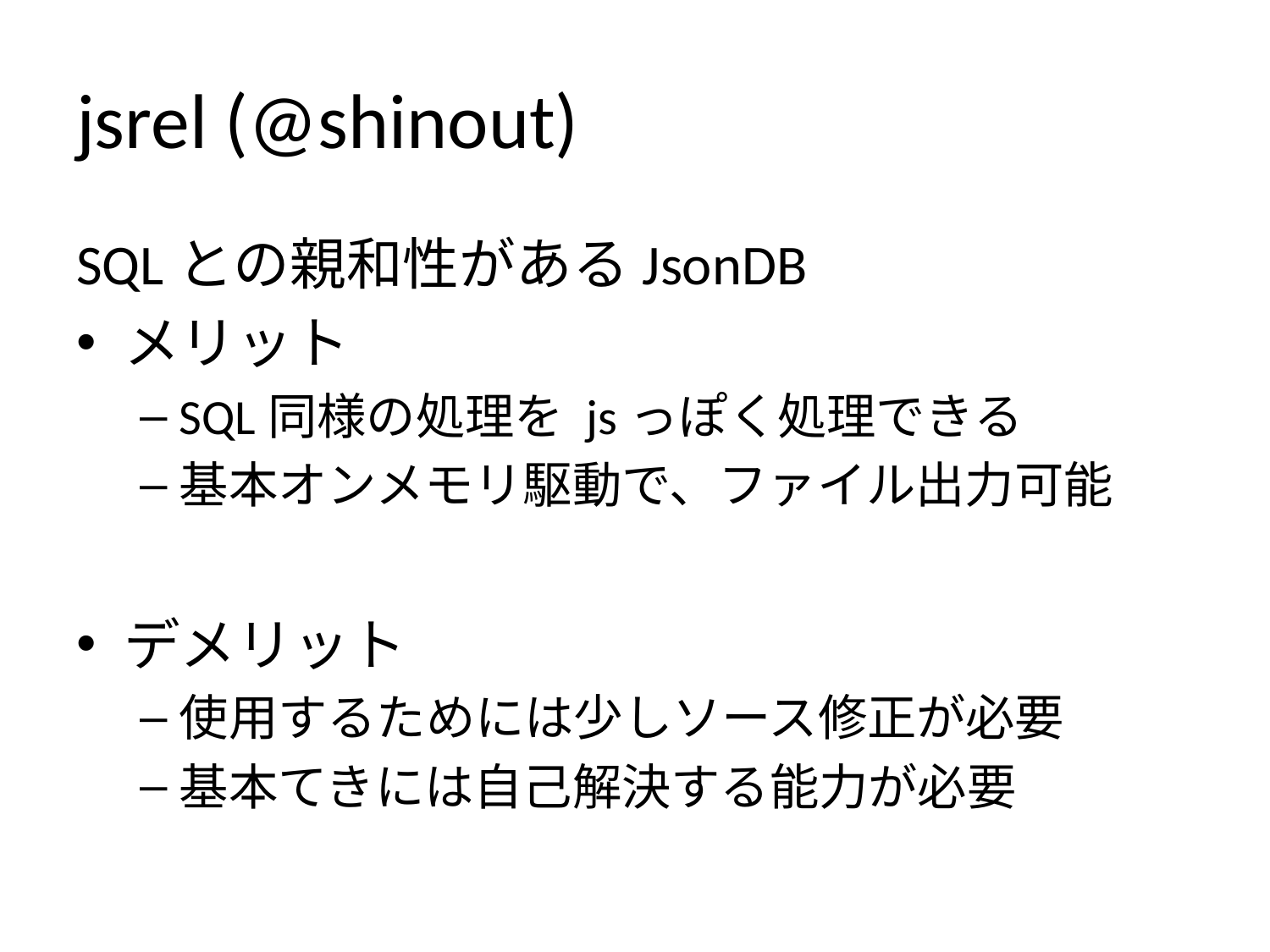

# jsrel (@shinout)
SQLとの親和性があるJsonDB
メリット
SQL同様の処理を jsっぽく処理できる
基本オンメモリ駆動で、ファイル出力可能

デメリット
使用するためには少しソース修正が必要
基本てきには自己解決する能力が必要